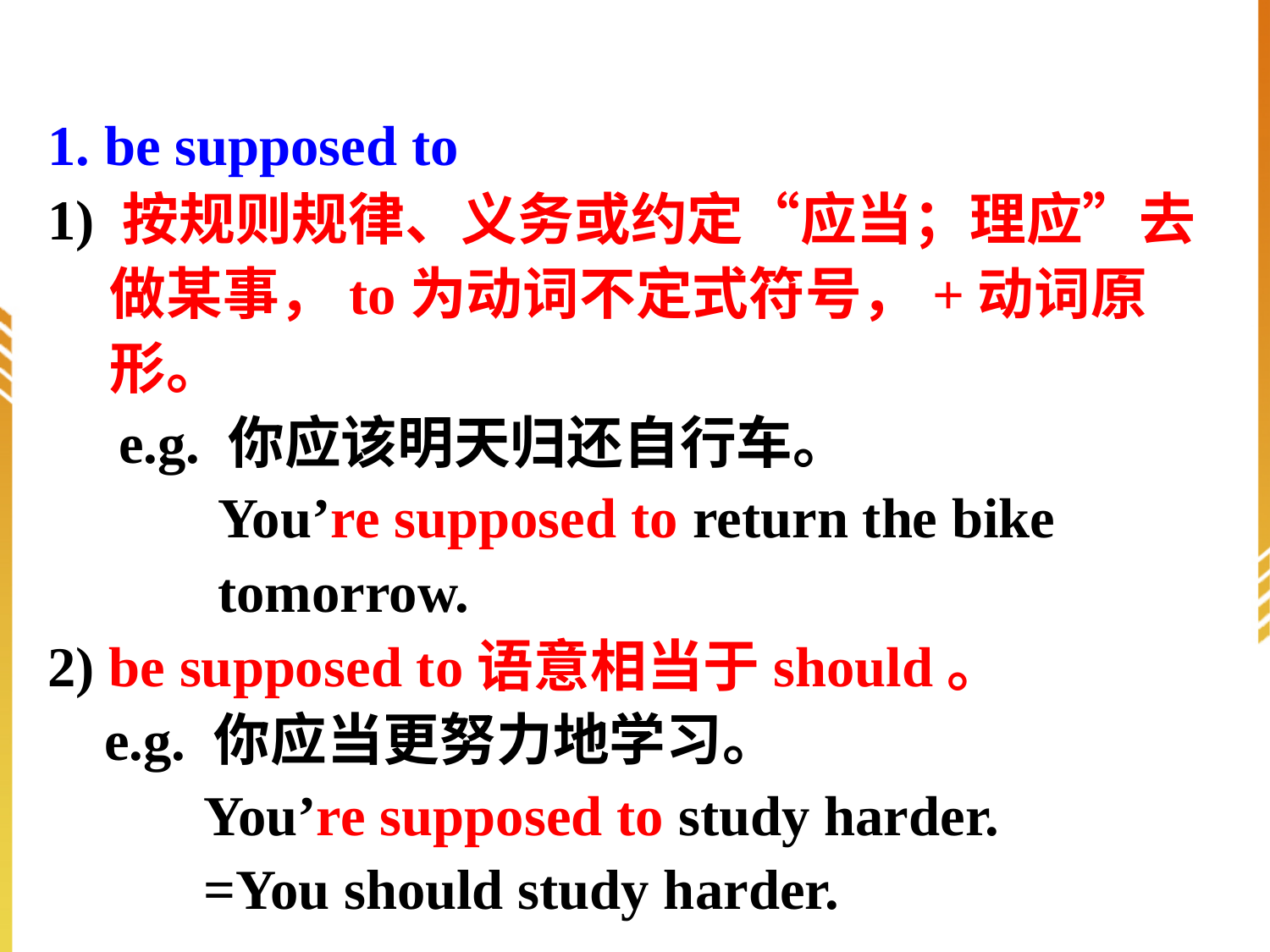

1. be supposed to
1) 按规则规律、义务或约定“应当；理应”去做某事，to为动词不定式符号，+动词原形。
     e.g. 你应该明天归还自行车。
            You’re supposed to return the bike
            tomorrow.
2) be supposed to语意相当于should。
    e.g. 你应当更努力地学习。
           You’re supposed to study harder.
           =You should study harder.